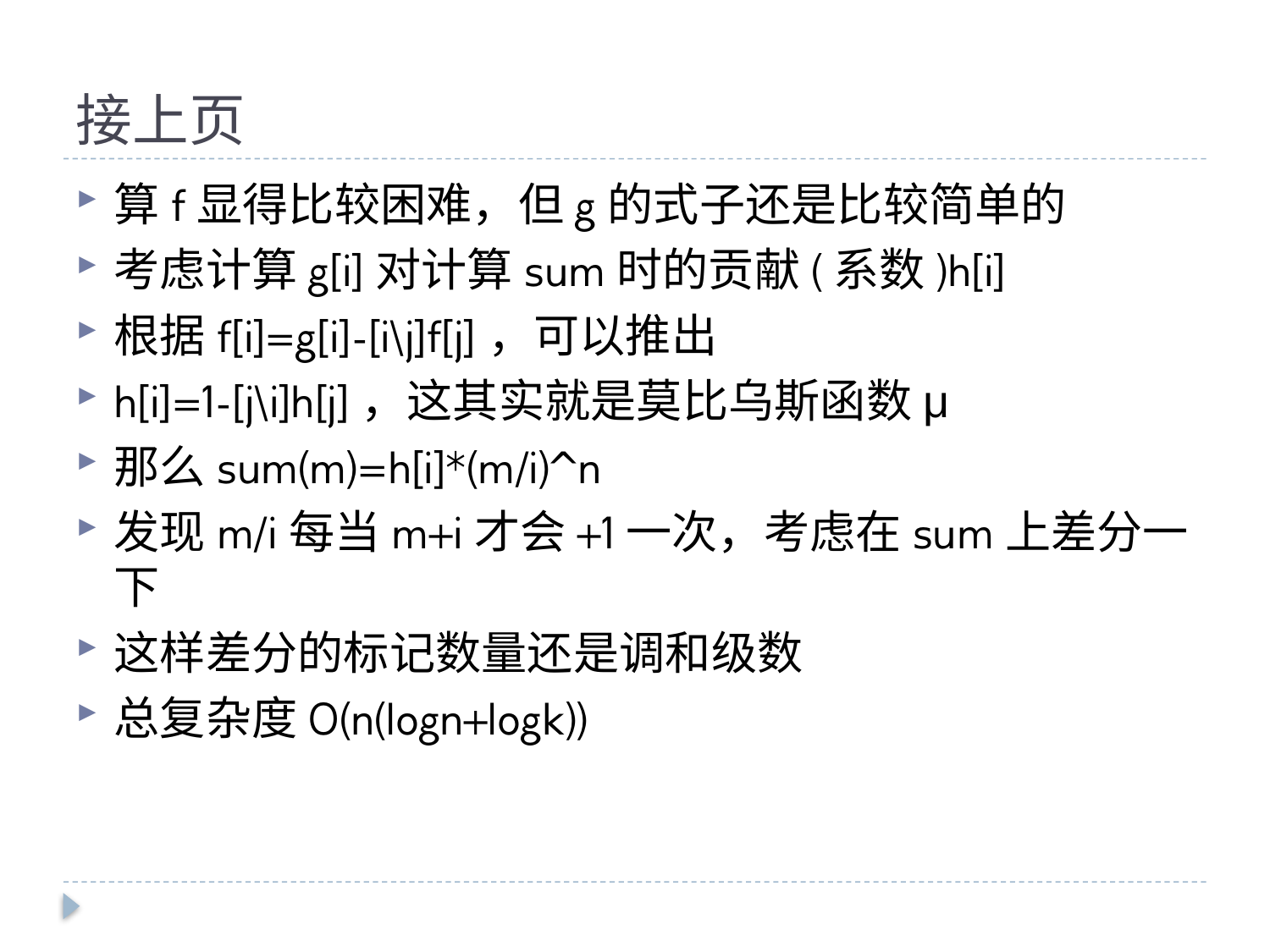

# 接上页
算f显得比较困难，但g的式子还是比较简单的
考虑计算g[i]对计算sum时的贡献(系数)h[i]
根据f[i]=g[i]-[i\j]f[j]，可以推出
h[i]=1-[j\i]h[j]，这其实就是莫比乌斯函数μ
那么sum(m)=h[i]*(m/i)^n
发现m/i每当m+i才会+1一次，考虑在sum上差分一下
这样差分的标记数量还是调和级数
总复杂度O(n(logn+logk))